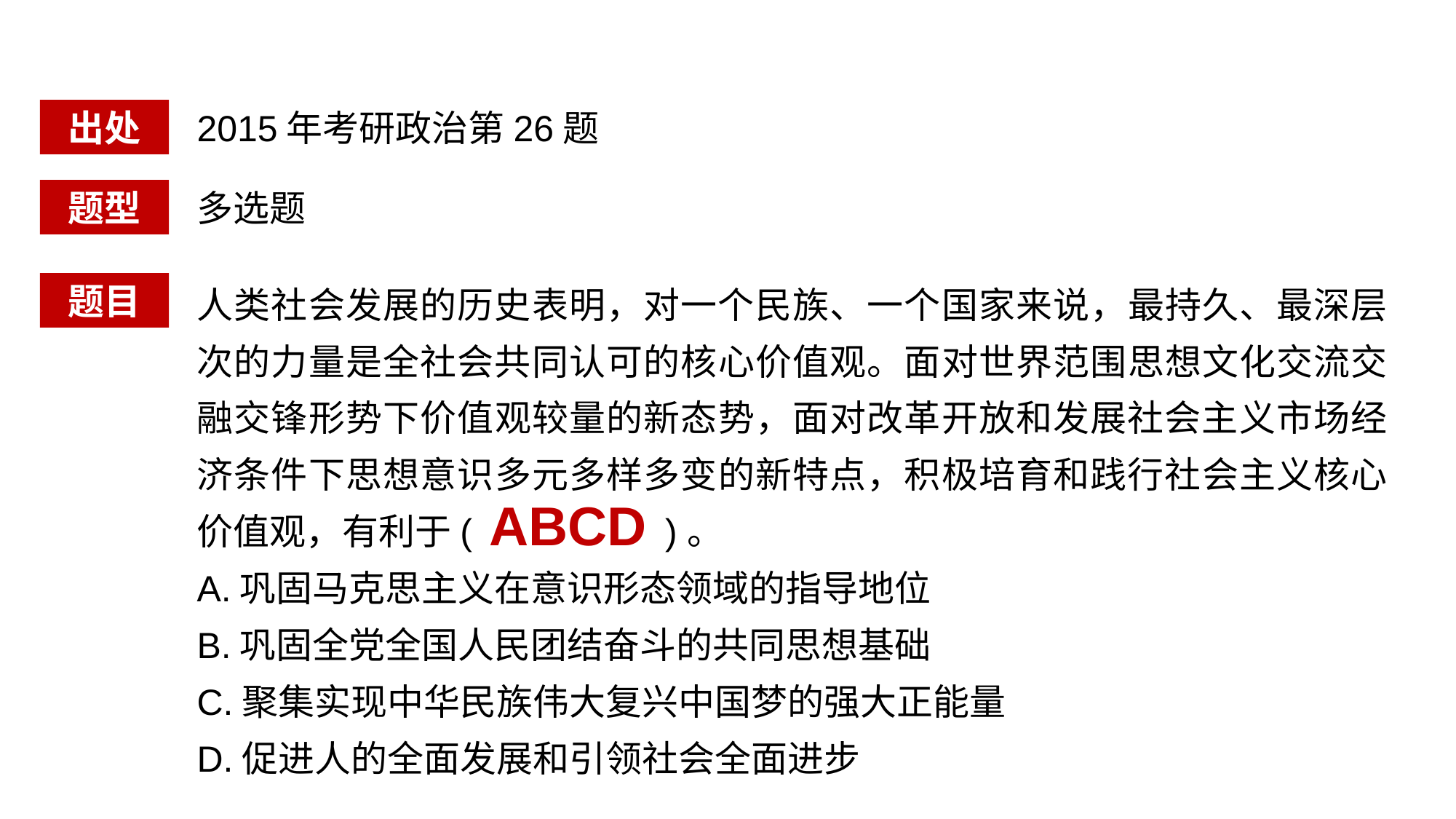

出处
2015年考研政治第26题
题型
多选题
人类社会发展的历史表明，对一个民族、一个国家来说，最持久、最深层次的力量是全社会共同认可的核心价值观。面对世界范围思想文化交流交融交锋形势下价值观较量的新态势，面对改革开放和发展社会主义市场经济条件下思想意识多元多样多变的新特点，积极培育和践行社会主义核心价值观，有利于(                   )。
A.巩固马克思主义在意识形态领域的指导地位
B.巩固全党全国人民团结奋斗的共同思想基础
C.聚集实现中华民族伟大复兴中国梦的强大正能量
D.促进人的全面发展和引领社会全面进步
题目
ABCD